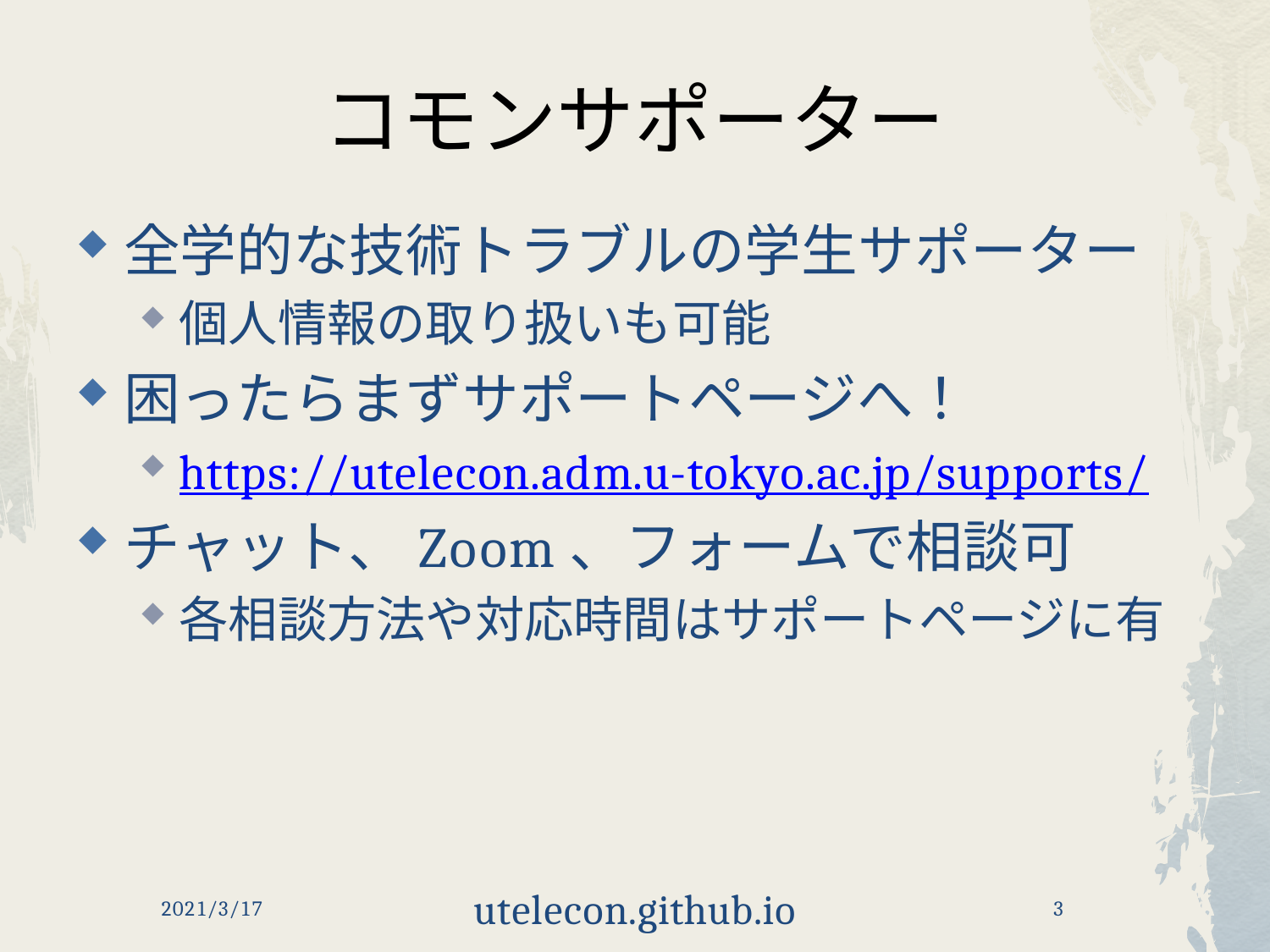

# コモンサポーター
全学的な技術トラブルの学生サポーター
個人情報の取り扱いも可能
困ったらまずサポートページへ！
https://utelecon.adm.u-tokyo.ac.jp/supports/
チャット、Zoom、フォームで相談可
各相談方法や対応時間はサポートページに有
2021/3/17
utelecon.github.io
3